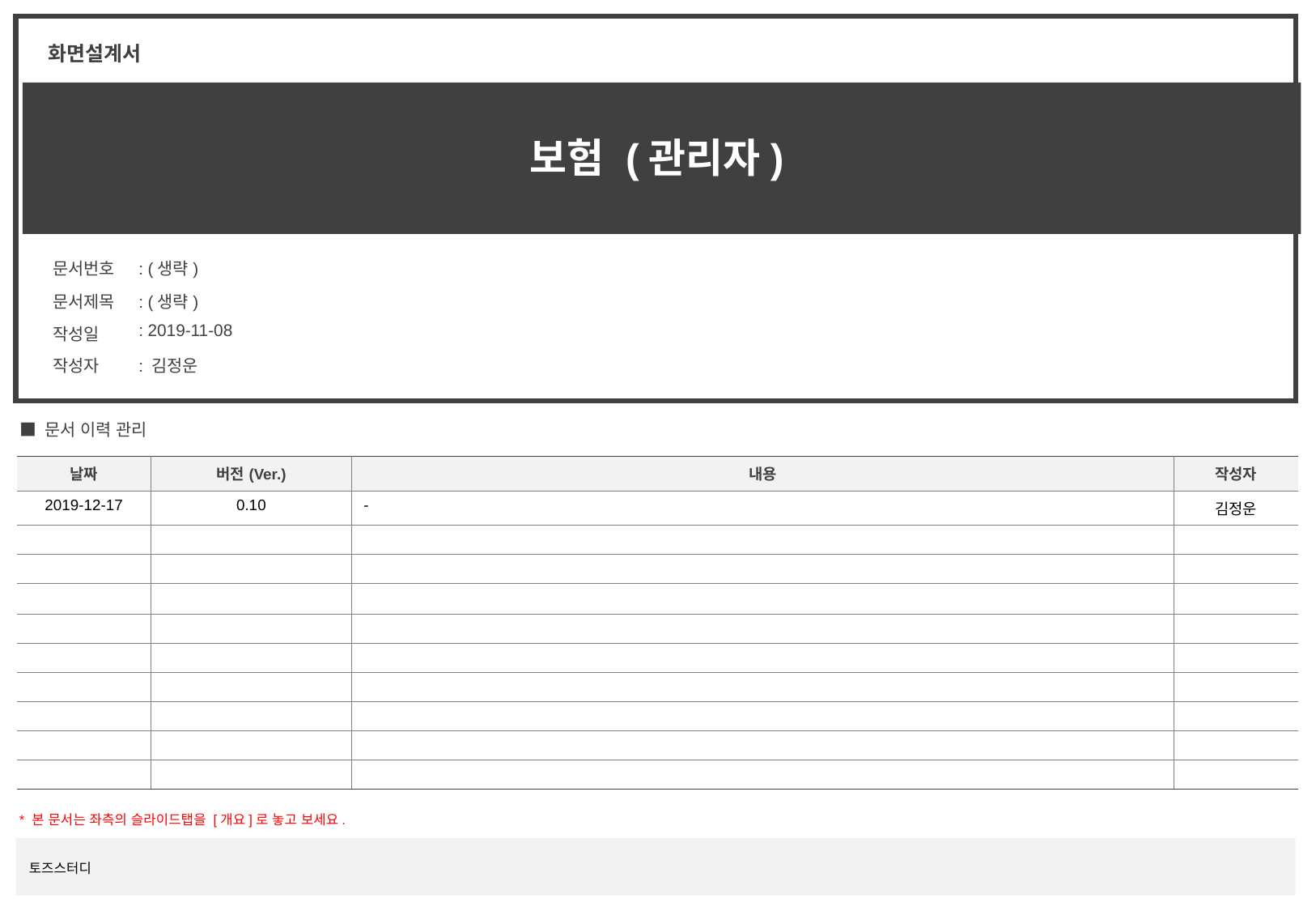

화면설계서

보험 (관리자)
| 문서번호 | : (생략) |
| --- | --- |
| 문서제목 | : (생략) |
| 작성일 | : 2019-11-08 |
| 작성자 | : 김정운 |
■ 문서 이력 관리
| 날짜 | 버전(Ver.) | 내용 | 작성자 |
| --- | --- | --- | --- |
| 2019-12-17 | 0.10 | - | 김정운 |
|  |  |  |  |
|  |  |  |  |
|  |  |  |  |
|  |  |  |  |
|  |  |  |  |
|  |  |  |  |
|  |  |  |  |
|  |  |  |  |
|  |  |  |  |
* 본 문서는 좌측의 슬라이드탭을 [개요]로 놓고 보세요.

토즈스터디